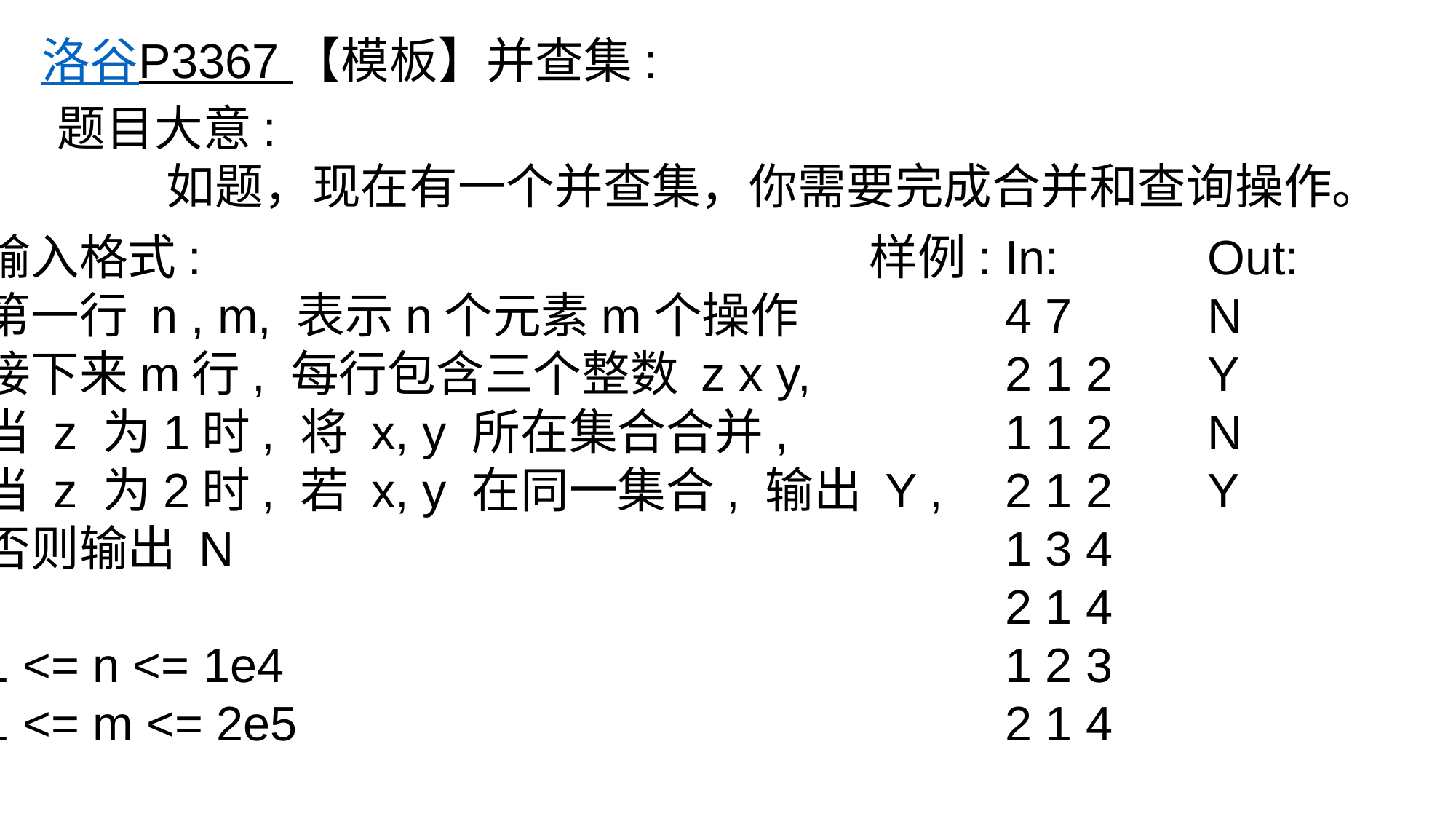

洛谷P3367 【模板】并查集:
题目大意:
	如题，现在有一个并查集，你需要完成合并和查询操作。
输入格式:
第一行 n , m, 表示n个元素m个操作
接下来m行, 每行包含三个整数 z x y,
当 z 为1时, 将 x, y 所在集合合并,
当 z 为2时, 若 x, y 在同一集合, 输出 Y ,
否则输出 N

1 <= n <= 1e4
1 <= m <= 2e5

样例:
In:
4 7
2 1 2
1 1 2
2 1 2
1 3 4
2 1 4
1 2 3
2 1 4
Out:
N
Y
N
Y